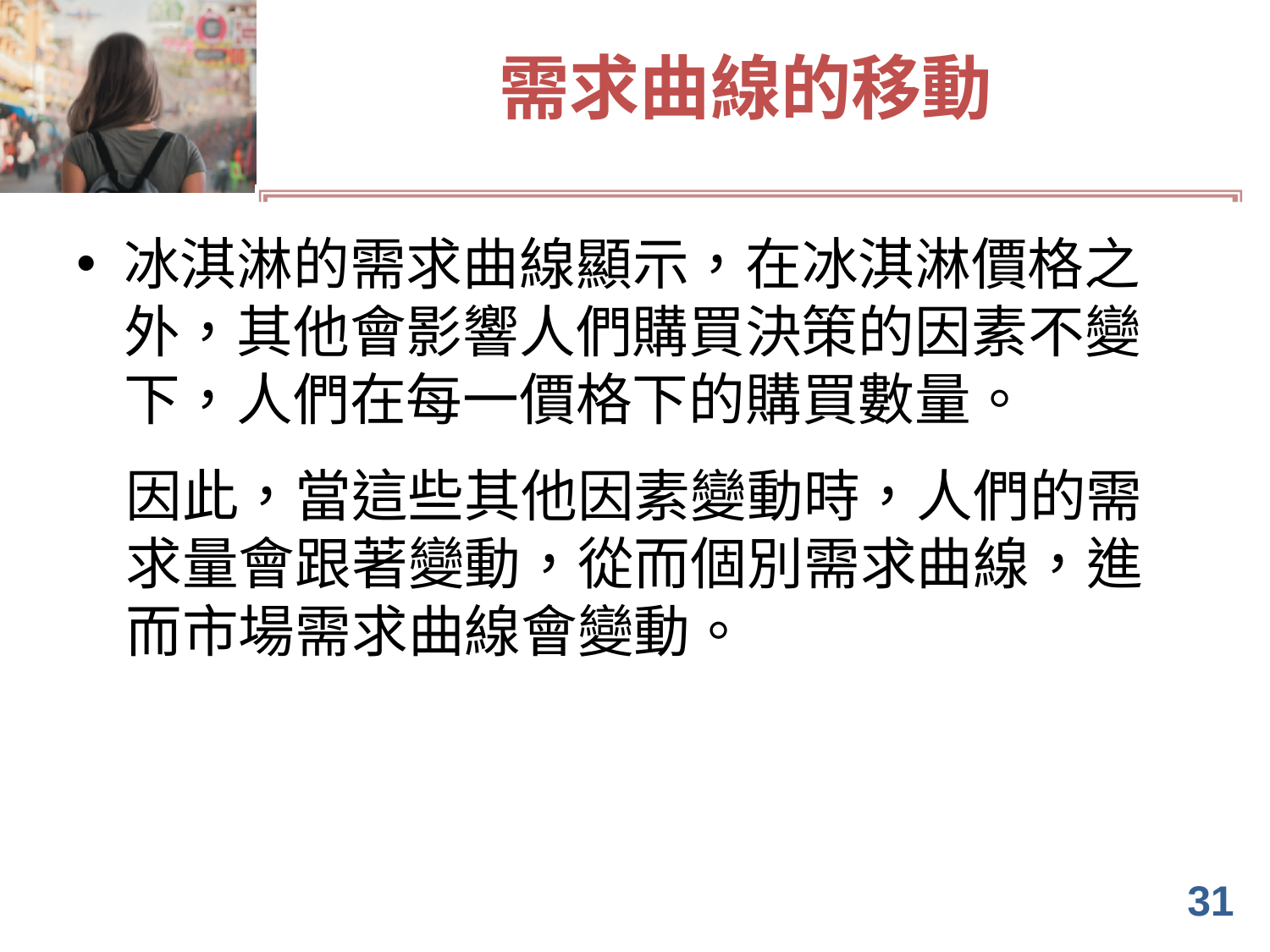

# 需求曲線的移動
冰淇淋的需求曲線顯示，在冰淇淋價格之外，其他會影響人們購買決策的因素不變下，人們在每一價格下的購買數量。

因此，當這些其他因素變動時，人們的需求量會跟著變動，從而個別需求曲線，進而市場需求曲線會變動。
31